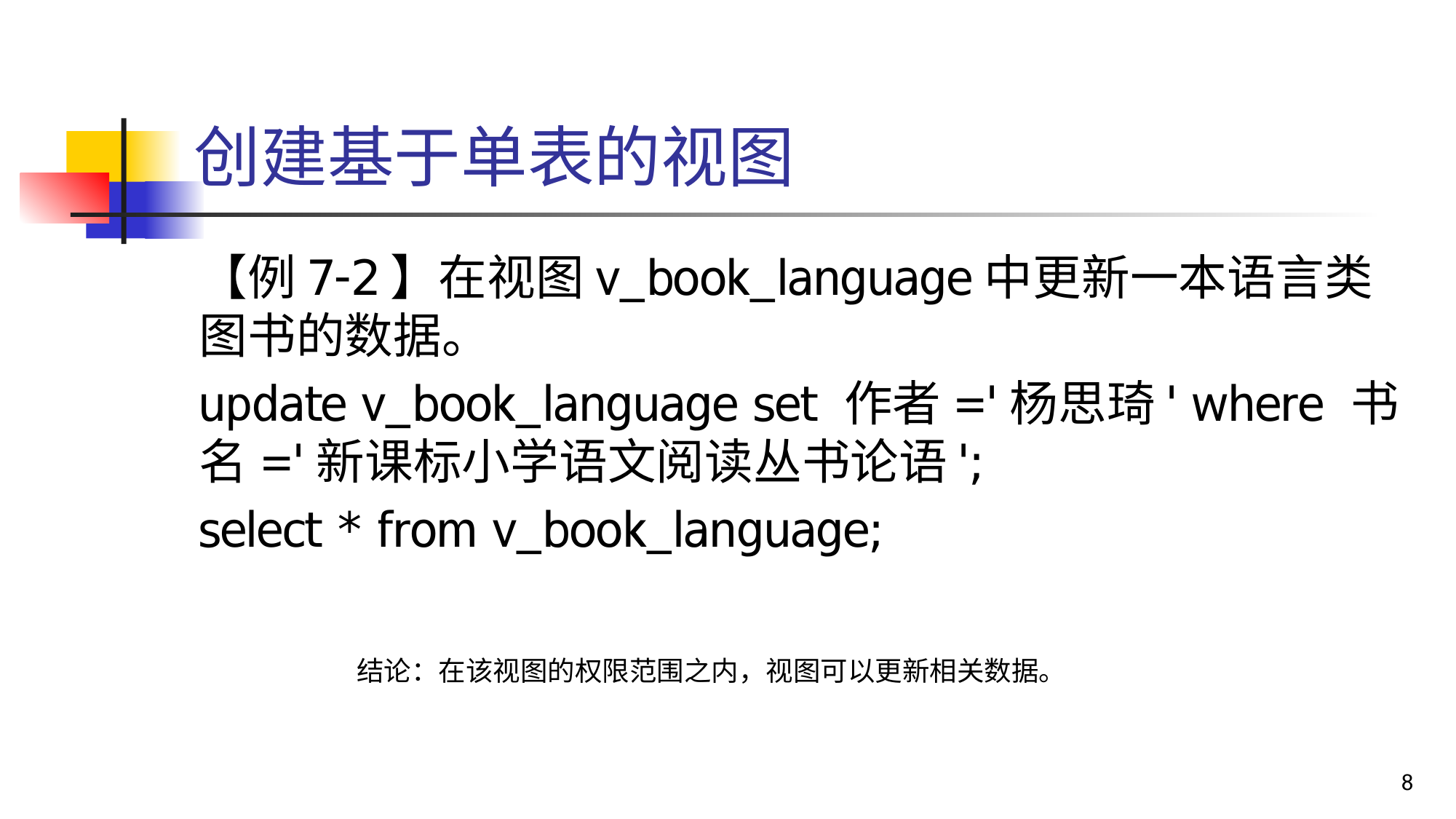

# 创建基于单表的视图
【例7-2】在视图v_book_language中更新一本语言类图书的数据。
update v_book_language set 作者='杨思琦' where 书名='新课标小学语文阅读丛书论语';
select * from v_book_language;

结论：在该视图的权限范围之内，视图可以更新相关数据。
8